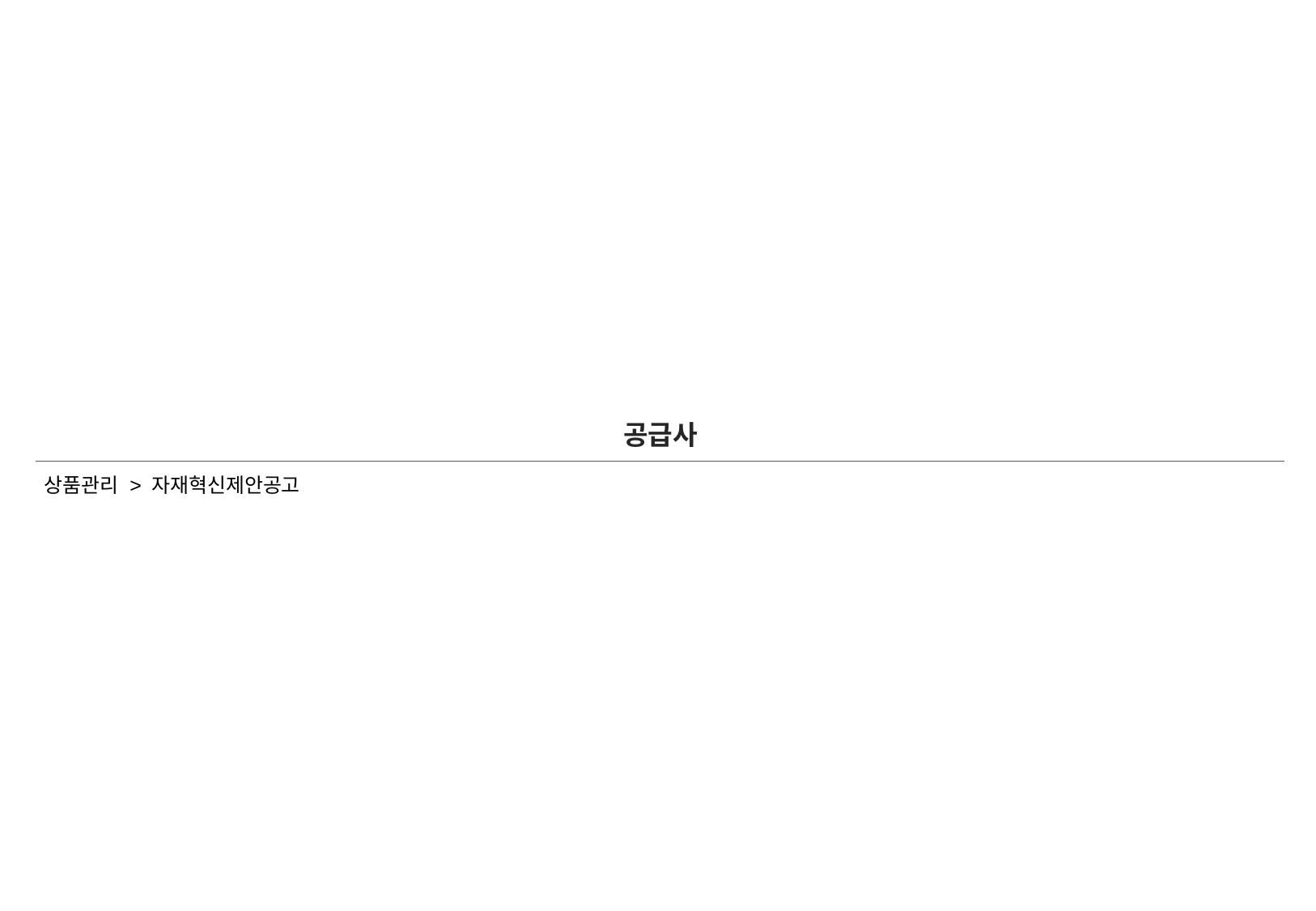

| 공급사 |
| --- |
| 상품관리 > 자재혁신제안공고 |